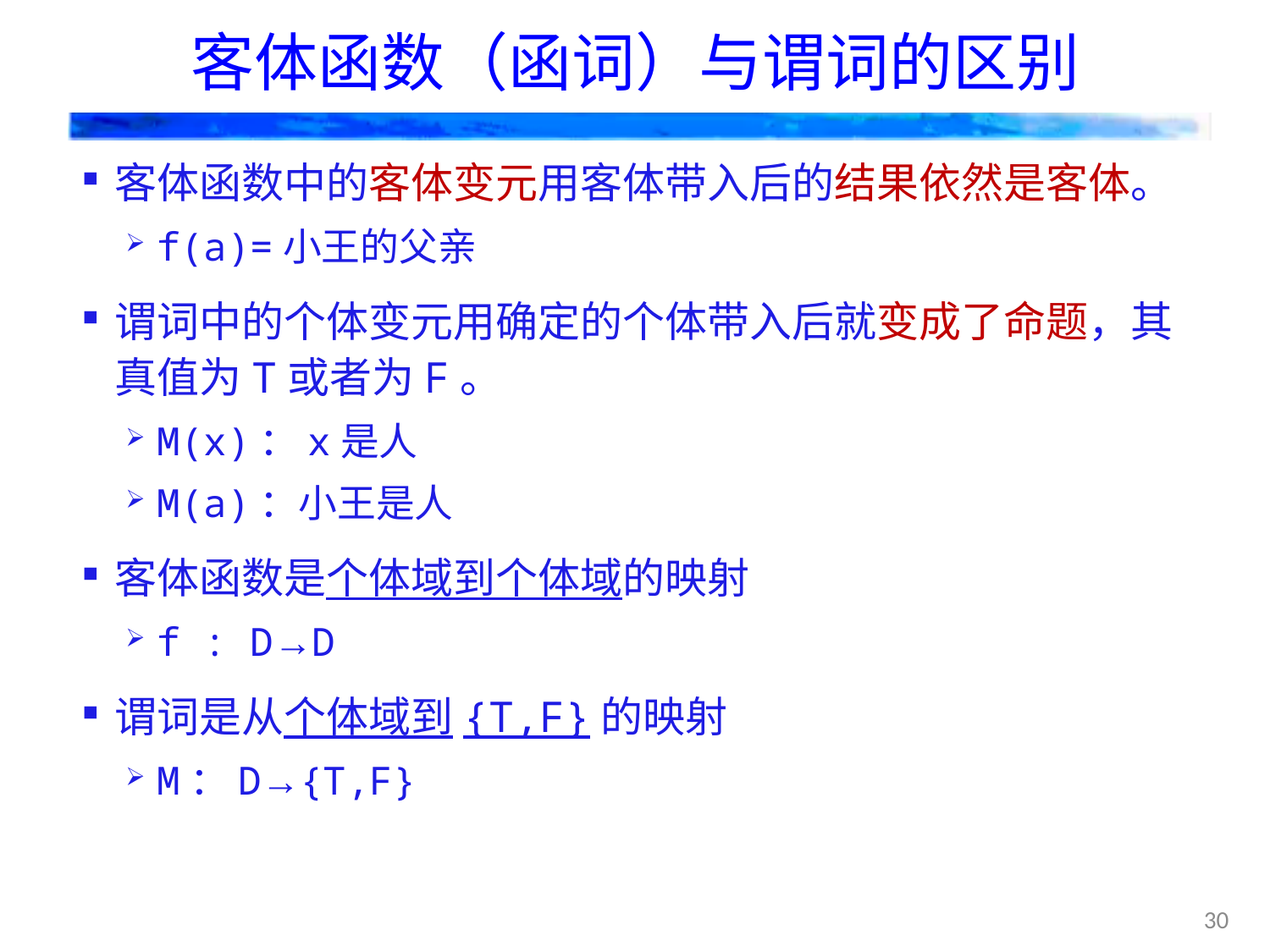

# 客体函数（函词）与谓词的区别
客体函数中的客体变元用客体带入后的结果依然是客体。
f(a)=小王的父亲
谓词中的个体变元用确定的个体带入后就变成了命题，其真值为T或者为F。
M(x)：x是人
M(a)：小王是人
客体函数是个体域到个体域的映射
f : D→D
谓词是从个体域到{T,F}的映射
M：D→{T,F}
30